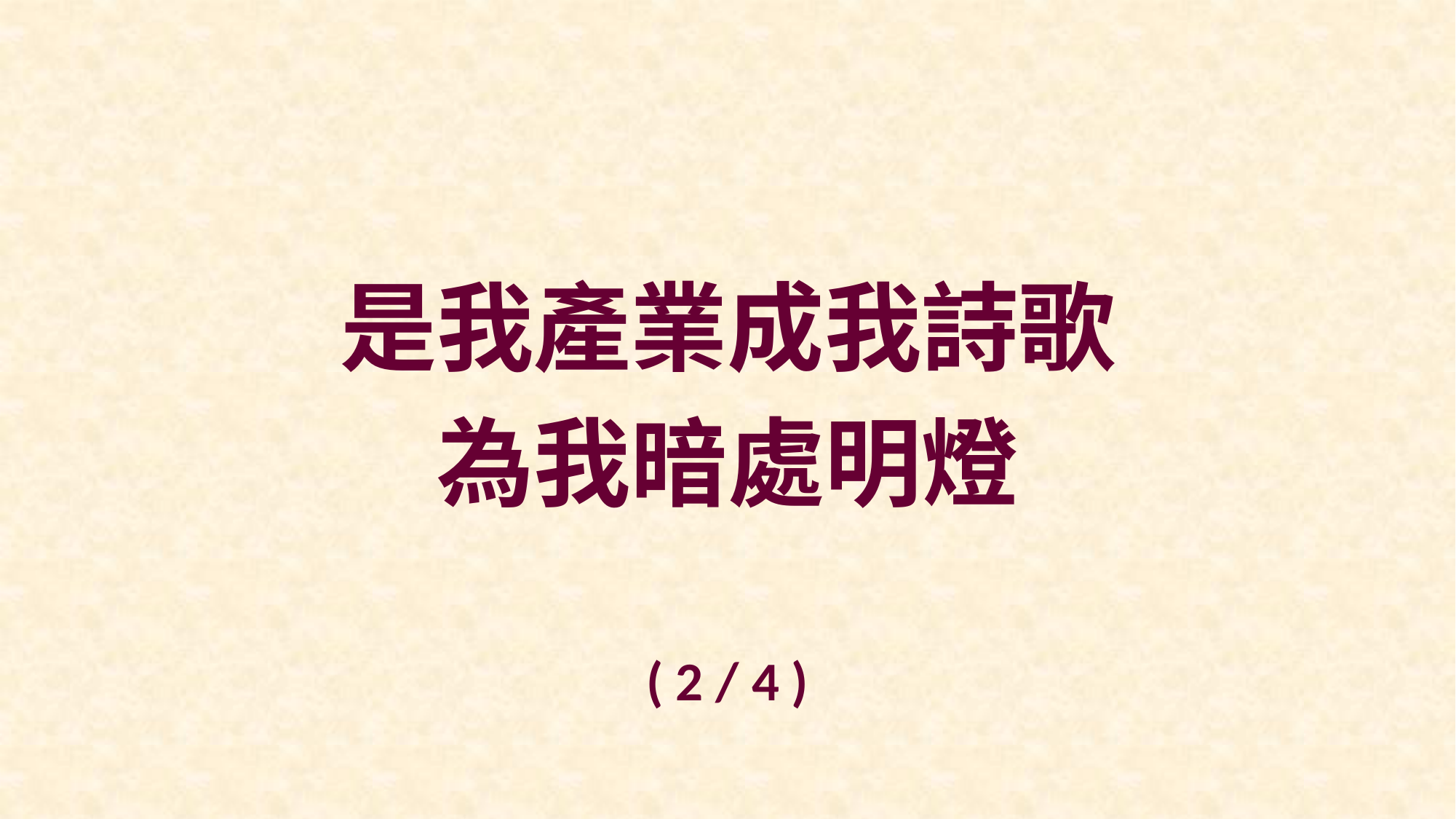

是我產業成我詩歌
為我暗處明燈
( 2 / 4 )